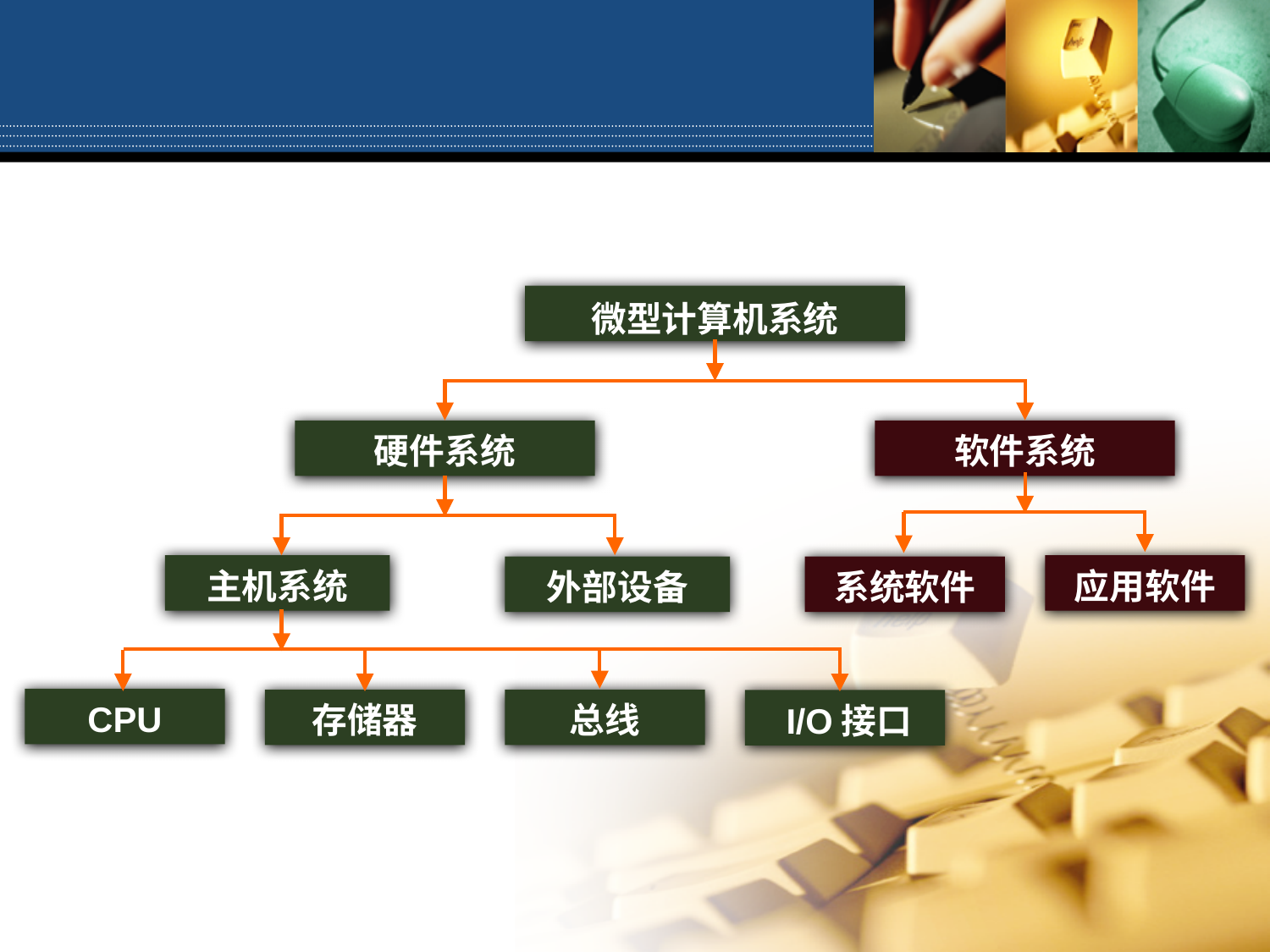

# 微机系统概念结构
微型计算机系统
硬件系统
软件系统
主机系统
应用软件
外部设备
系统软件
CPU
存储器
总线
I/O接口